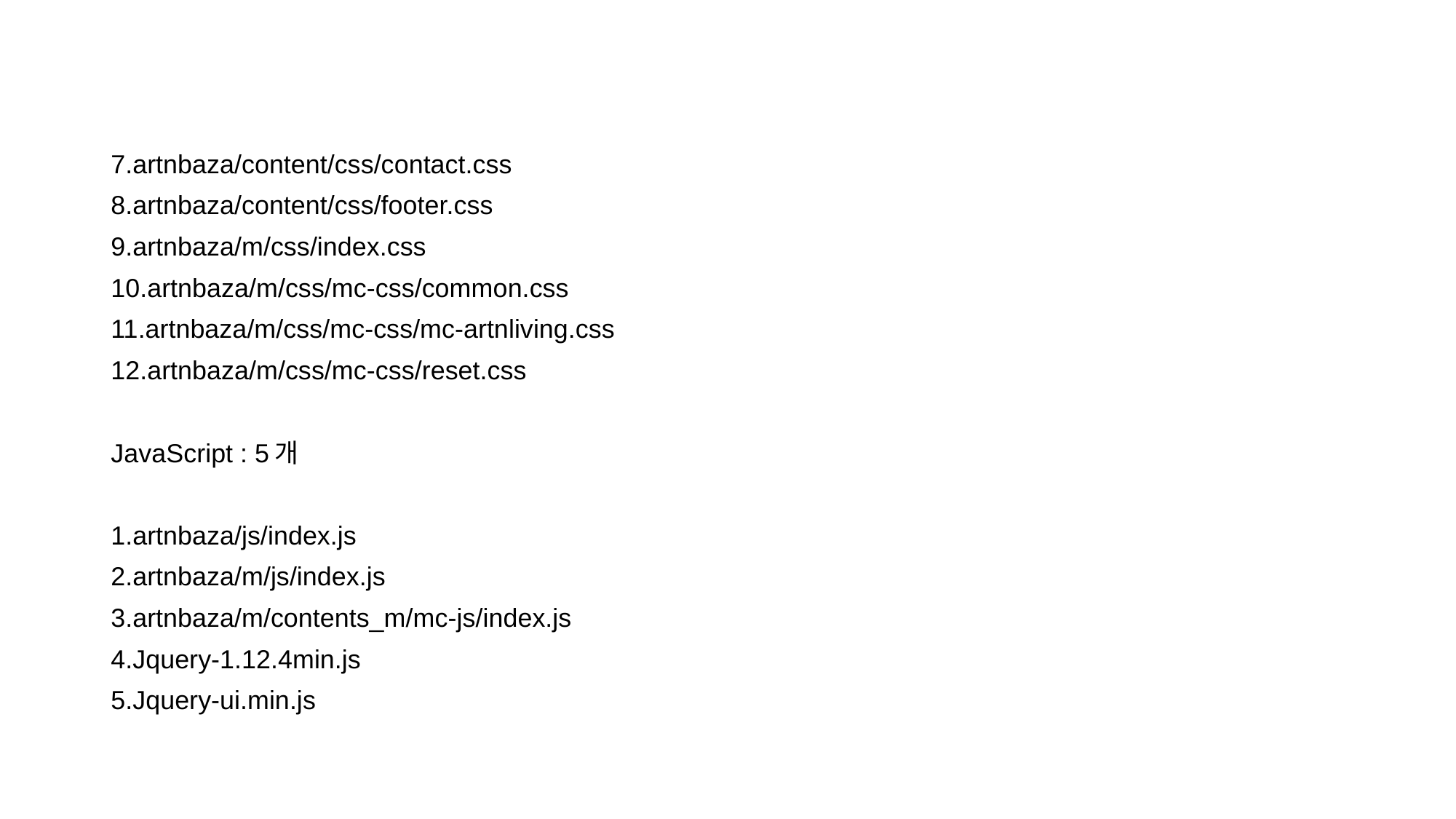

7.artnbaza/content/css/contact.css
8.artnbaza/content/css/footer.css
9.artnbaza/m/css/index.css
10.artnbaza/m/css/mc-css/common.css
11.artnbaza/m/css/mc-css/mc-artnliving.css
12.artnbaza/m/css/mc-css/reset.css

JavaScript : 5개

1.artnbaza/js/index.js
2.artnbaza/m/js/index.js
3.artnbaza/m/contents_m/mc-js/index.js
4.Jquery-1.12.4min.js
5.Jquery-ui.min.js